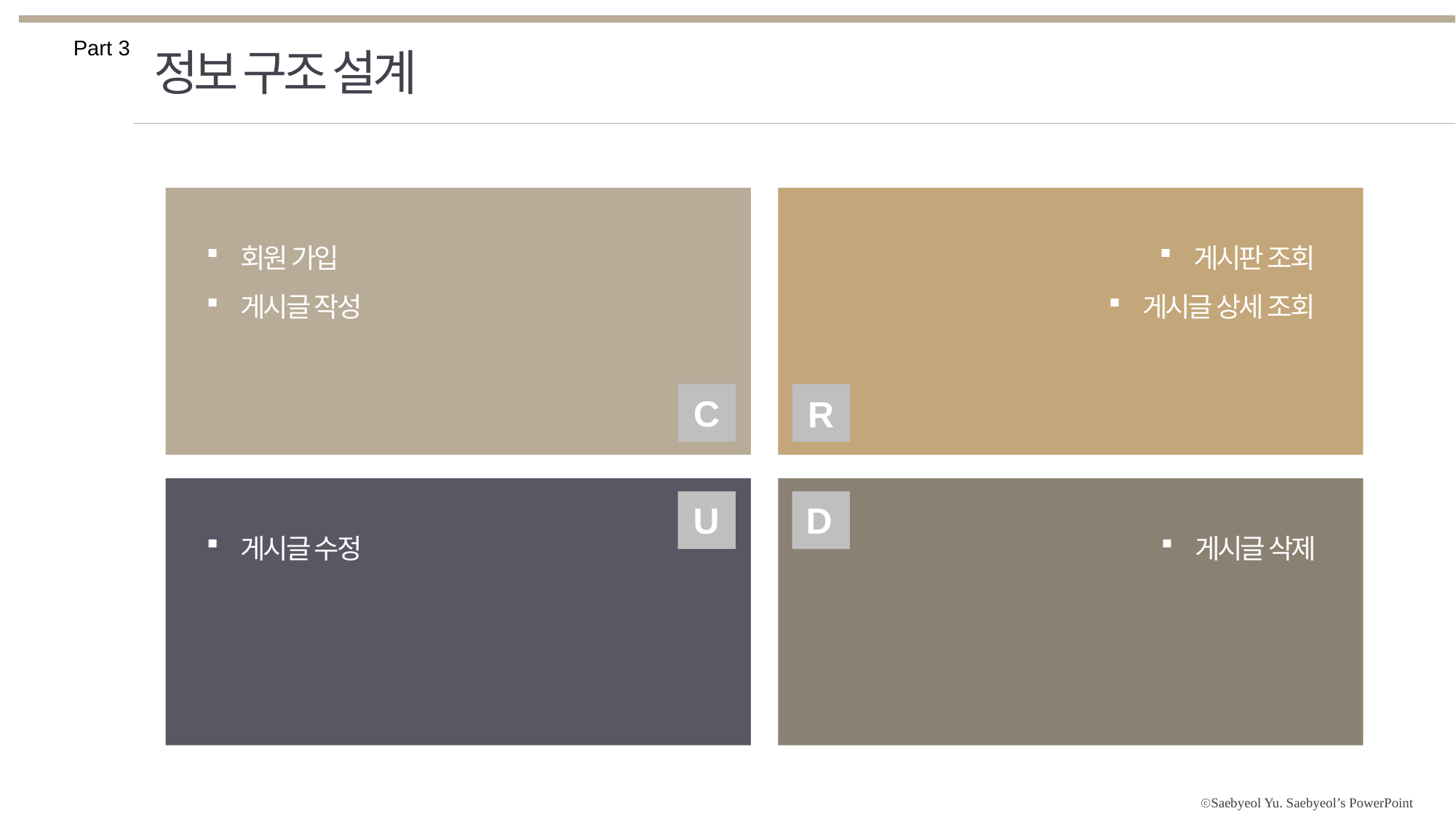

Part 3
정보 구조 설계

회원 가입
게시글 작성

게시판 조회
게시글 상세 조회

C
R

D
U
게시글 수정
게시글 삭제